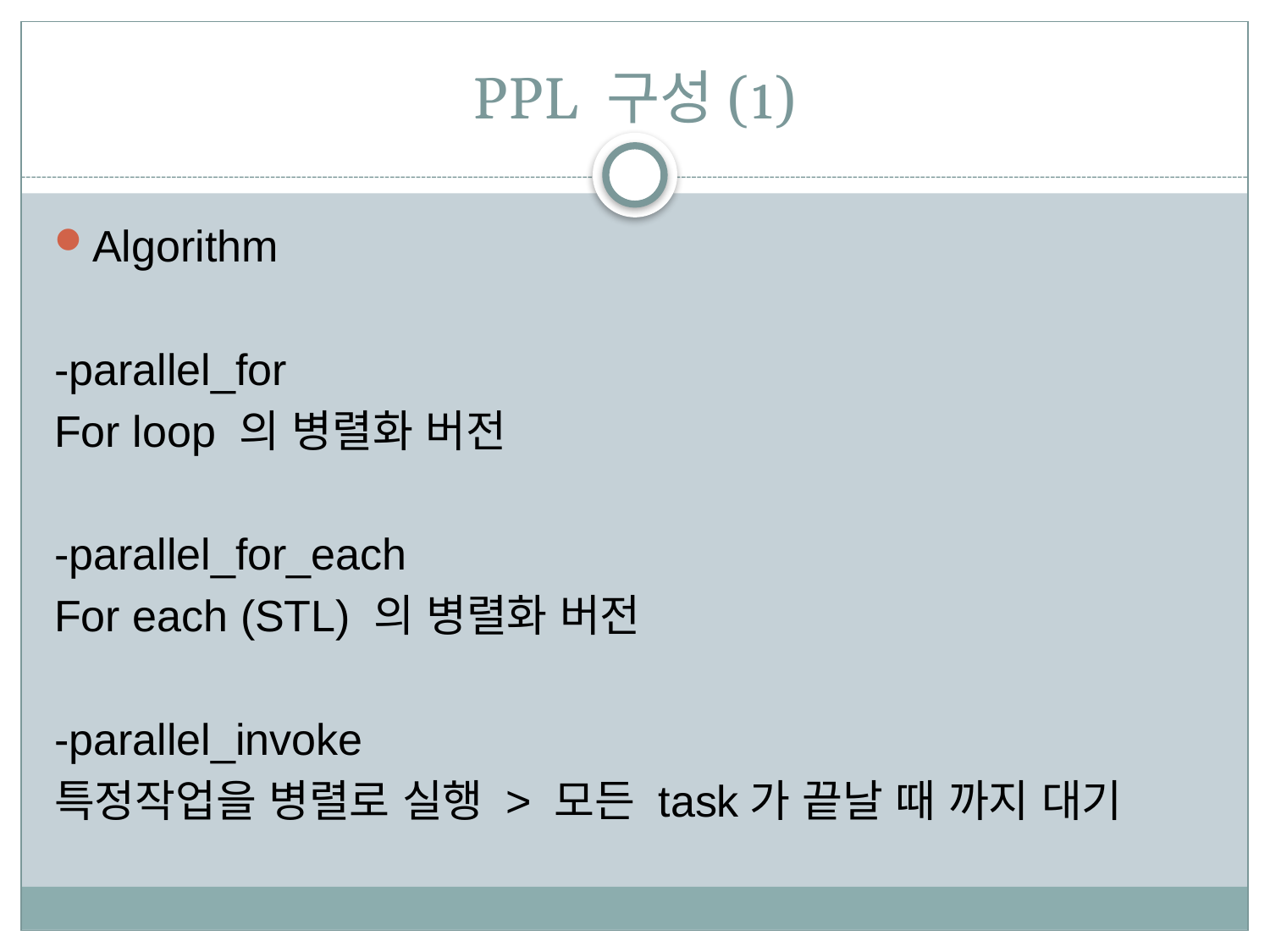

# PPL 구성(1)
Algorithm

-parallel_for
For loop 의 병렬화 버전

-parallel_for_each
For each (STL) 의 병렬화 버전

-parallel_invoke
특정작업을 병렬로 실행 > 모든 task가 끝날 때 까지 대기